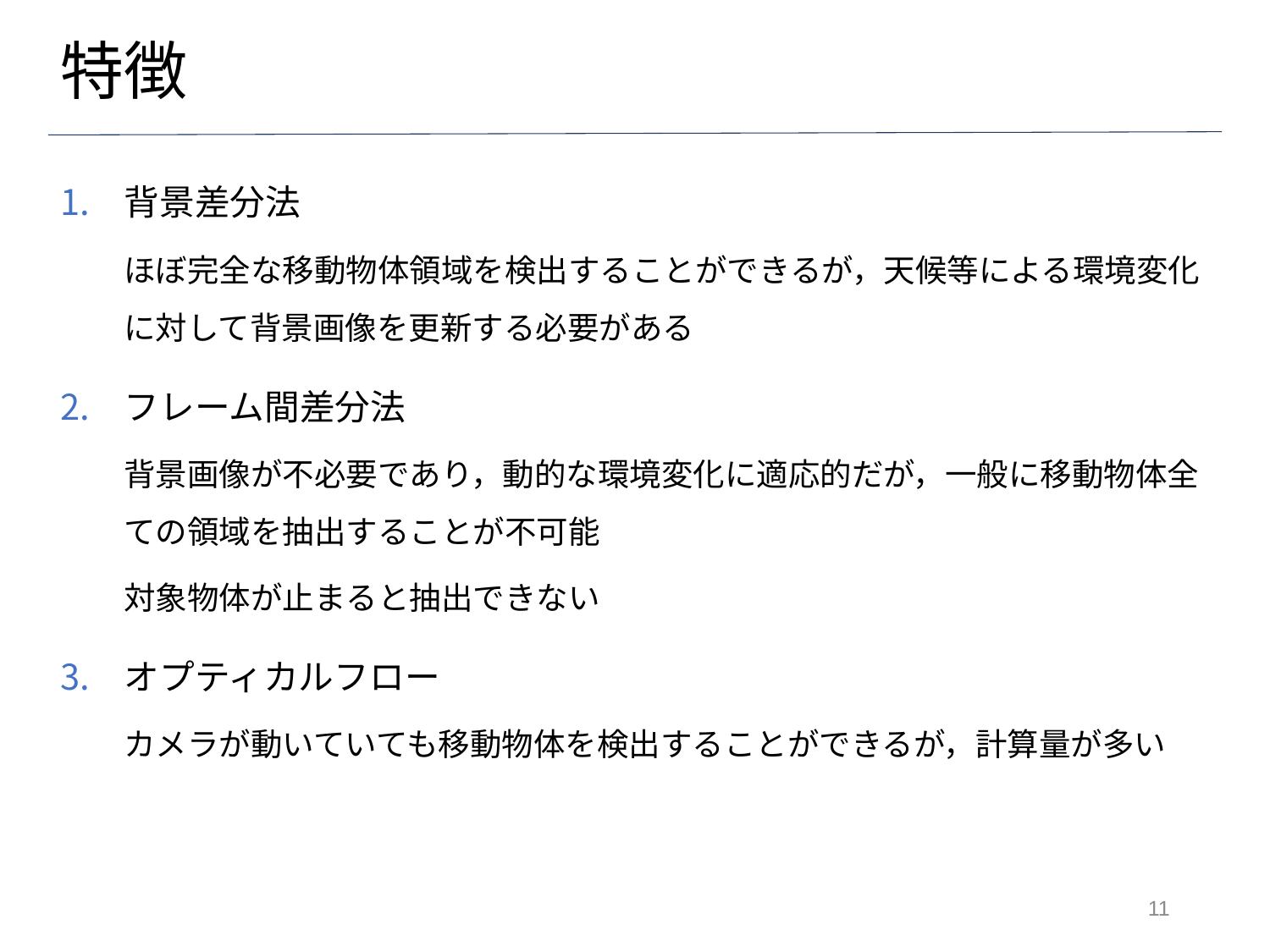

# 特徴
背景差分法
ほぼ完全な移動物体領域を検出することができるが，天候等による環境変化に対して背景画像を更新する必要がある
フレーム間差分法
背景画像が不必要であり，動的な環境変化に適応的だが，一般に移動物体全ての領域を抽出することが不可能
対象物体が止まると抽出できない
オプティカルフロー
カメラが動いていても移動物体を検出することができるが，計算量が多い
11